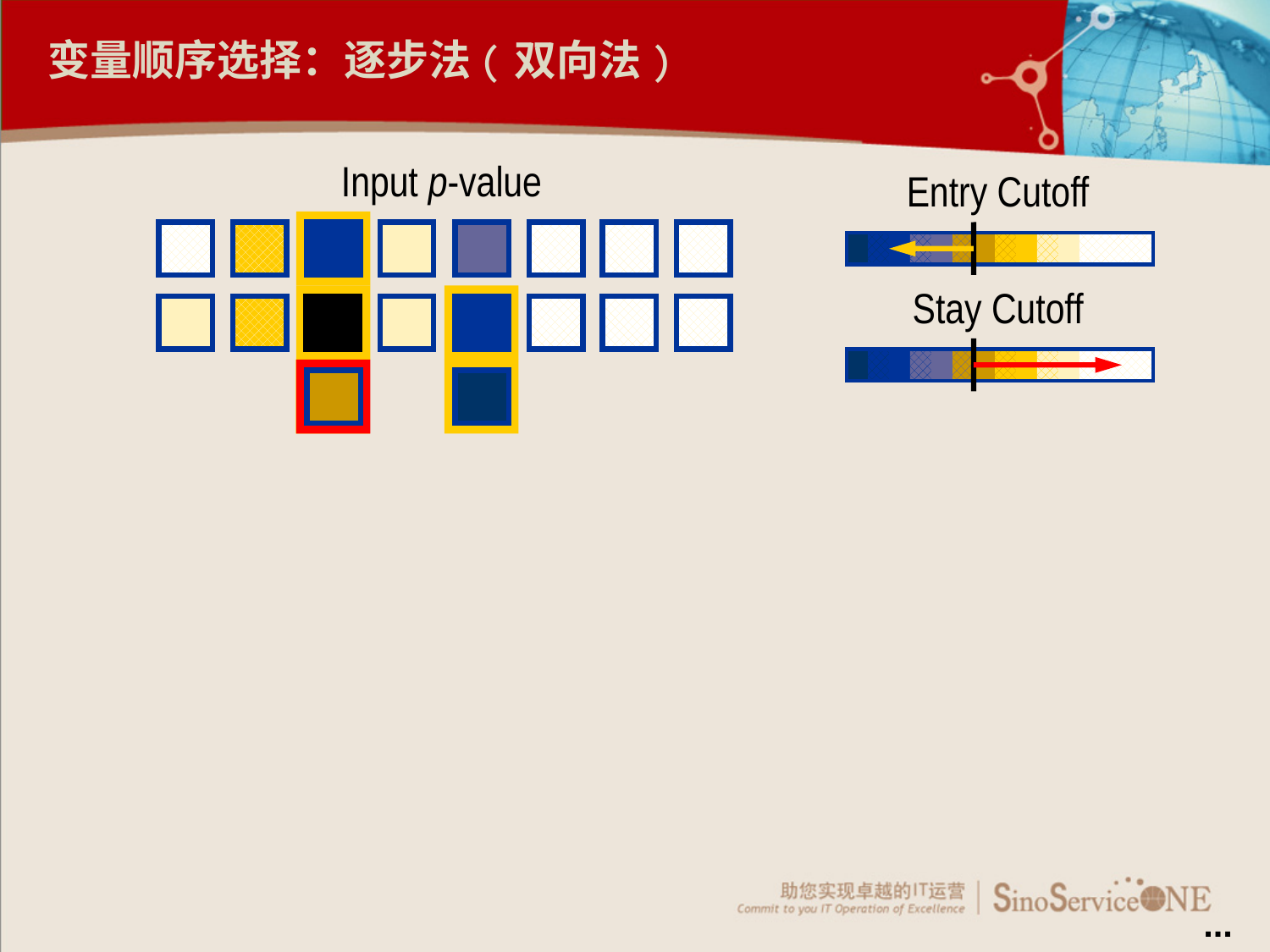

# 变量顺序选择：逐步法(双向法)
Input p-value
Entry Cutoff

Stay Cutoff

...